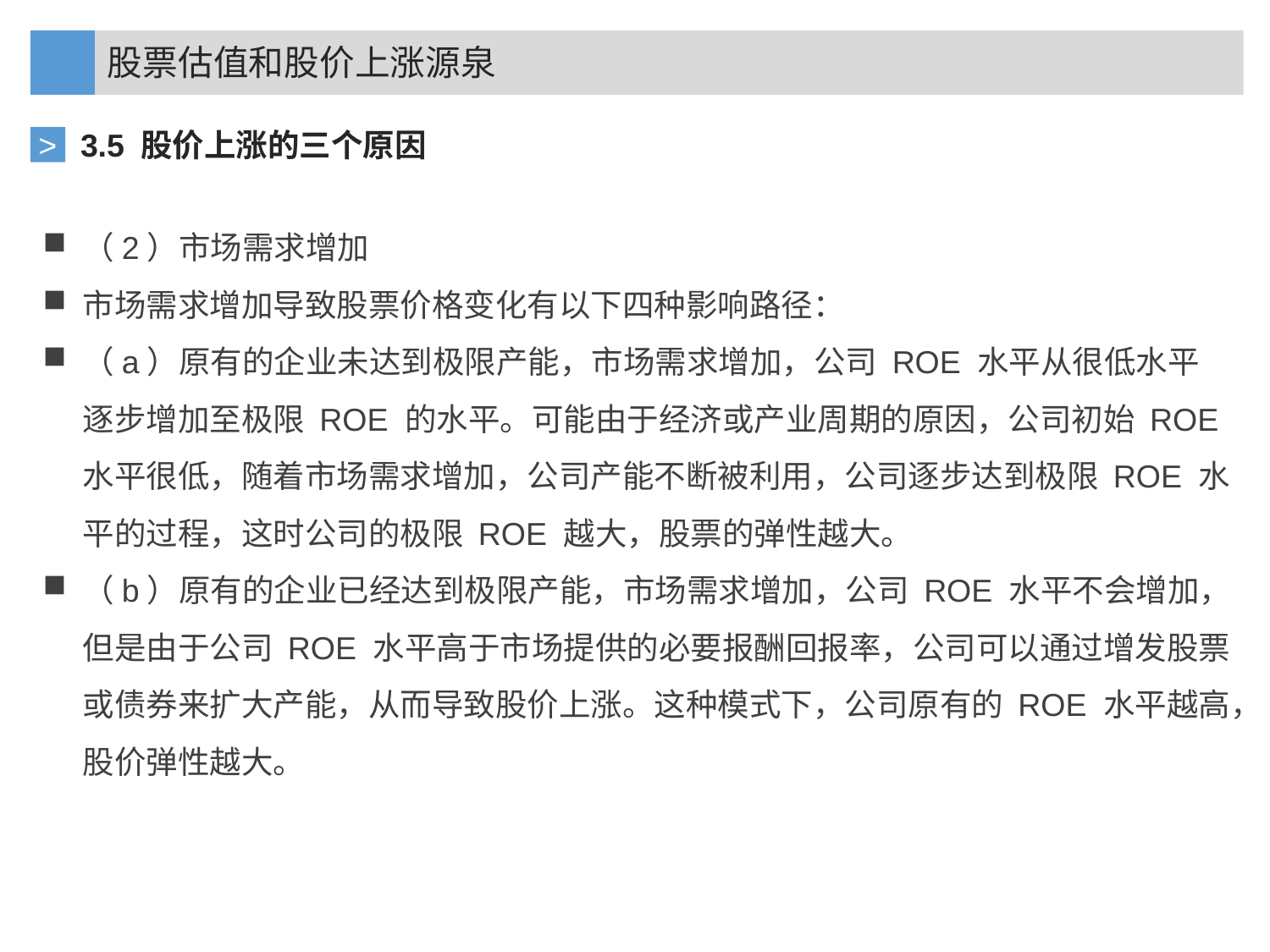

股票估值和股价上涨源泉
3.5 股价上涨的三个原因
>
（2）市场需求增加
市场需求增加导致股票价格变化有以下四种影响路径：
（a）原有的企业未达到极限产能，市场需求增加，公司 ROE 水平从很低水平逐步增加至极限 ROE 的水平。可能由于经济或产业周期的原因，公司初始 ROE 水平很低，随着市场需求增加，公司产能不断被利用，公司逐步达到极限 ROE 水平的过程，这时公司的极限 ROE 越大，股票的弹性越大。
（b）原有的企业已经达到极限产能，市场需求增加，公司 ROE 水平不会增加，但是由于公司 ROE 水平高于市场提供的必要报酬回报率，公司可以通过增发股票或债券来扩大产能，从而导致股价上涨。这种模式下，公司原有的 ROE 水平越高，股价弹性越大。